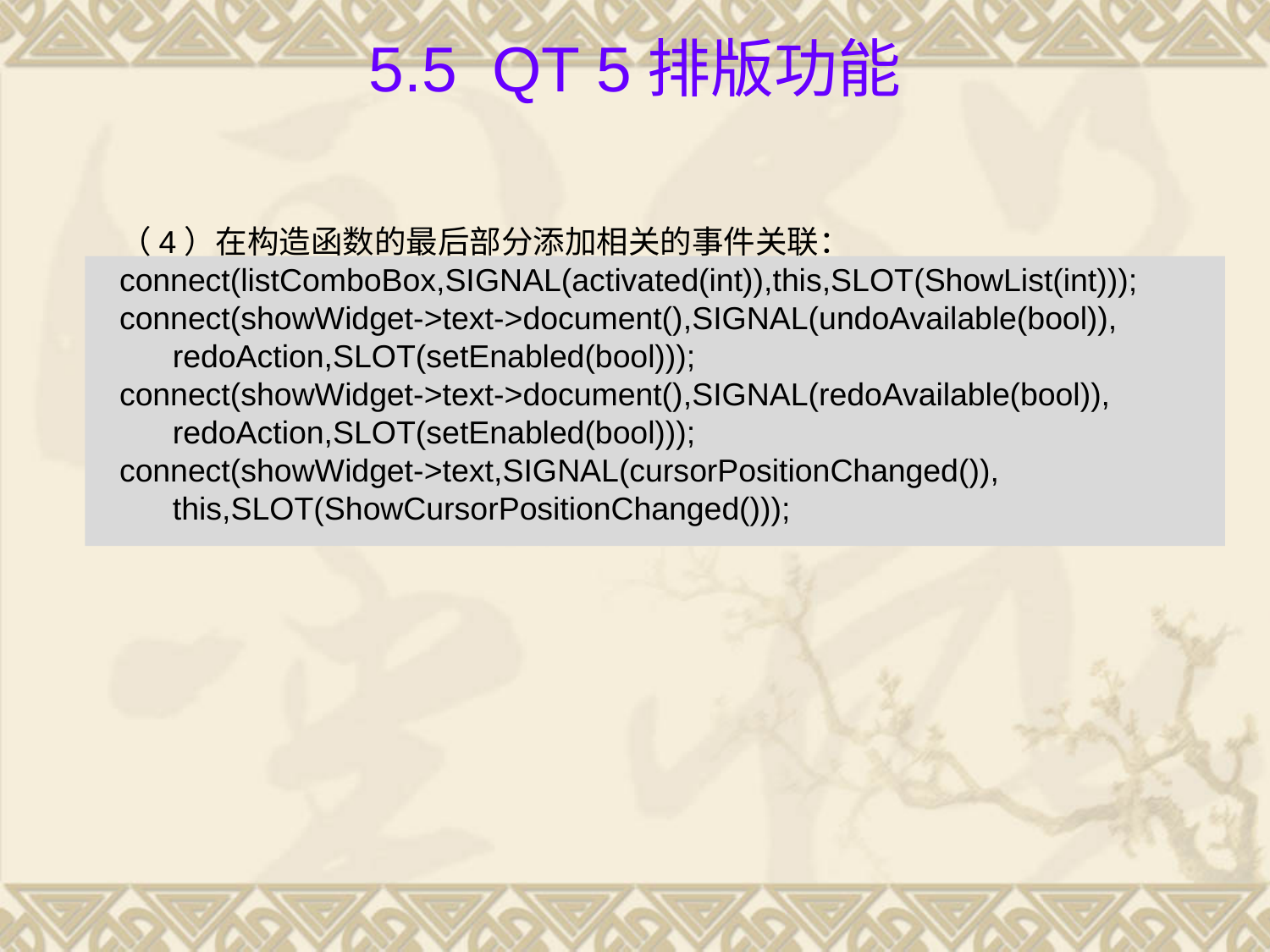

# 5.5  Qt 5排版功能
（4）在构造函数的最后部分添加相关的事件关联：
connect(listComboBox,SIGNAL(activated(int)),this,SLOT(ShowList(int)));
connect(showWidget->text->document(),SIGNAL(undoAvailable(bool)),
      redoAction,SLOT(setEnabled(bool)));
connect(showWidget->text->document(),SIGNAL(redoAvailable(bool)),
      redoAction,SLOT(setEnabled(bool)));
connect(showWidget->text,SIGNAL(cursorPositionChanged()),
      this,SLOT(ShowCursorPositionChanged()));